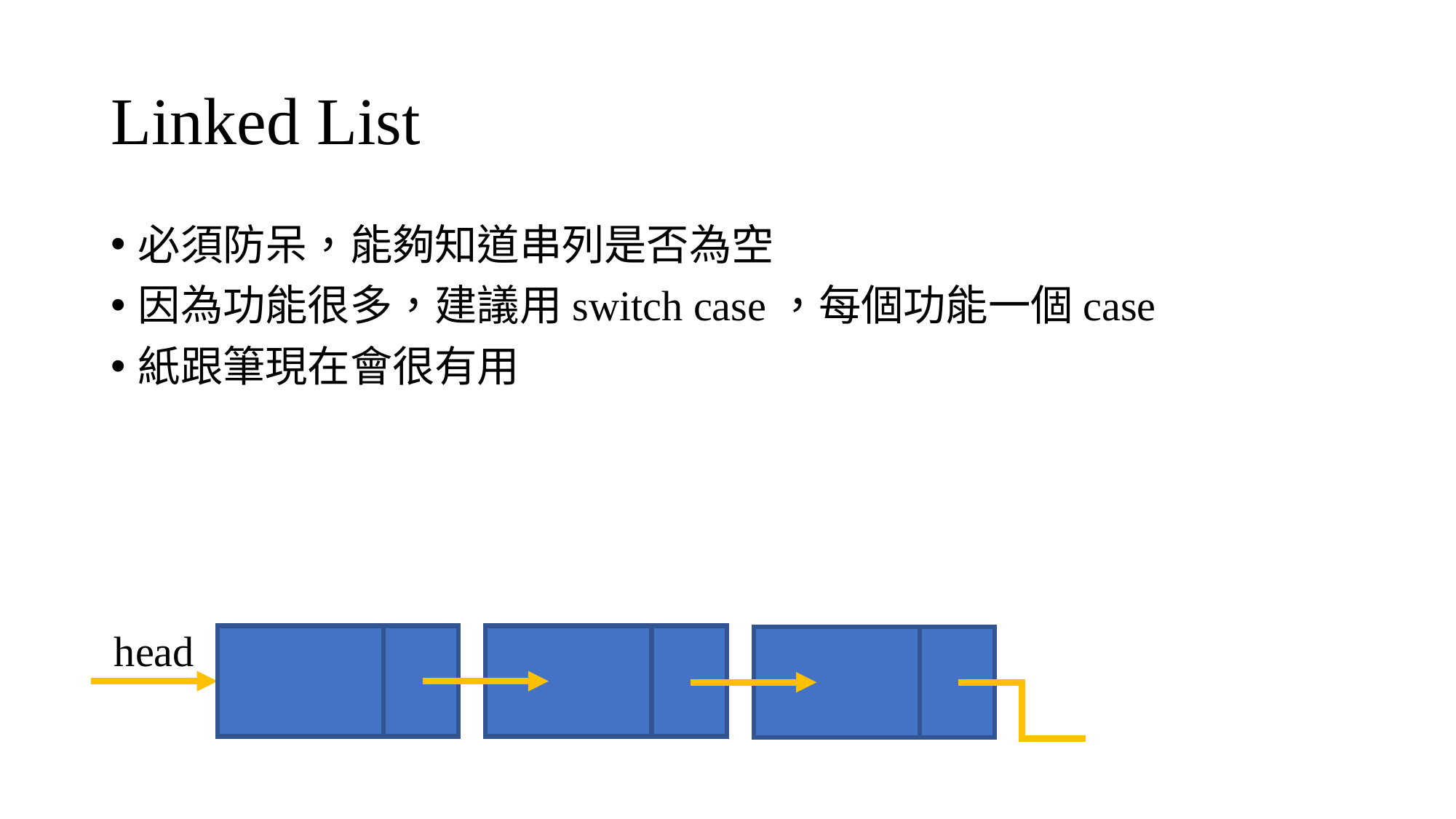

# Linked List
必須防呆，能夠知道串列是否為空
因為功能很多，建議用switch case，每個功能一個case
紙跟筆現在會很有用
head